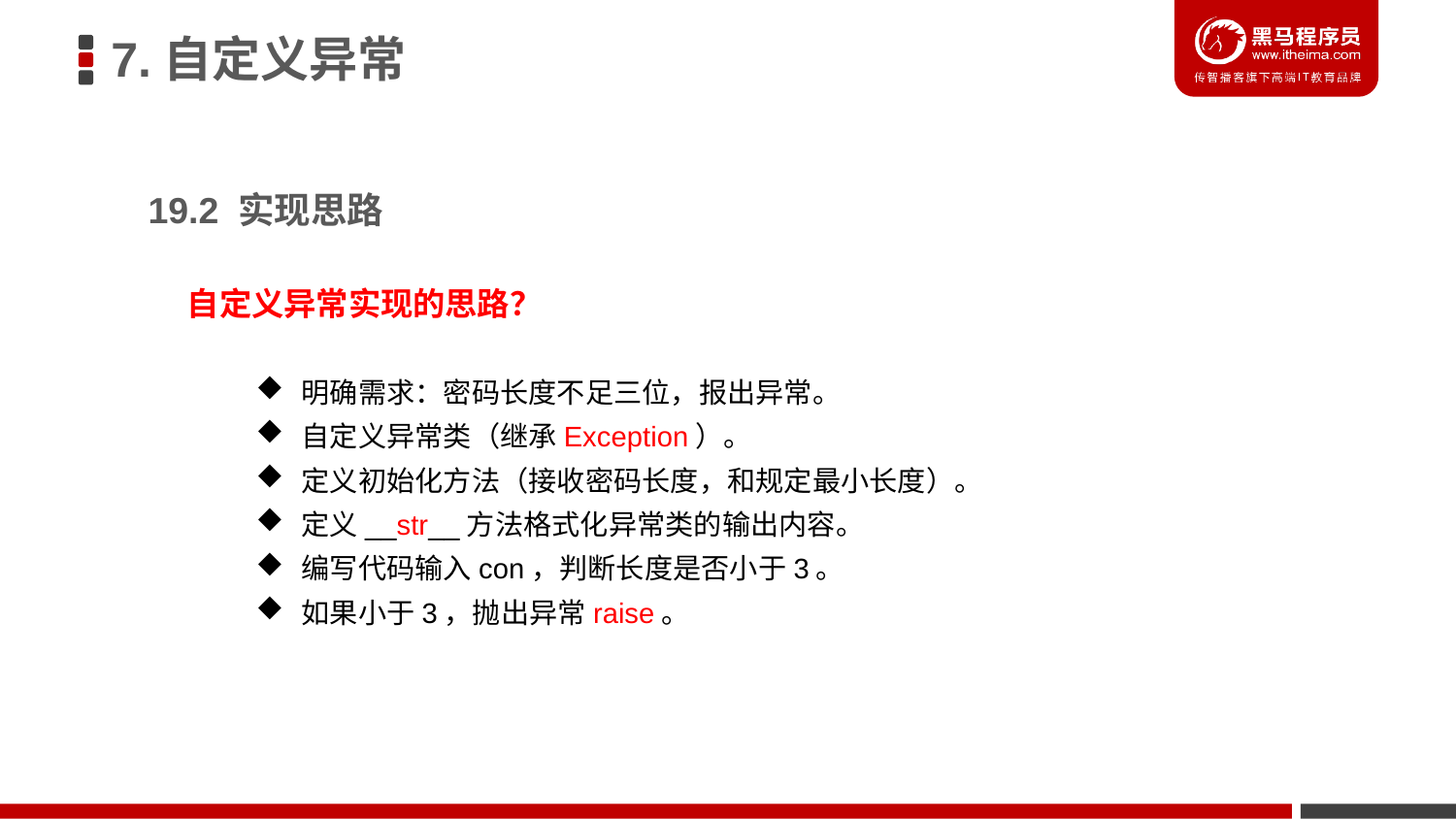

7.自定义异常
19.2 实现思路
自定义异常实现的思路？
明确需求：密码长度不足三位，报出异常。
自定义异常类（继承Exception）。
定义初始化方法（接收密码长度，和规定最小长度）。
定义__str__方法格式化异常类的输出内容。
编写代码输入con，判断长度是否小于3。
如果小于3，抛出异常raise。